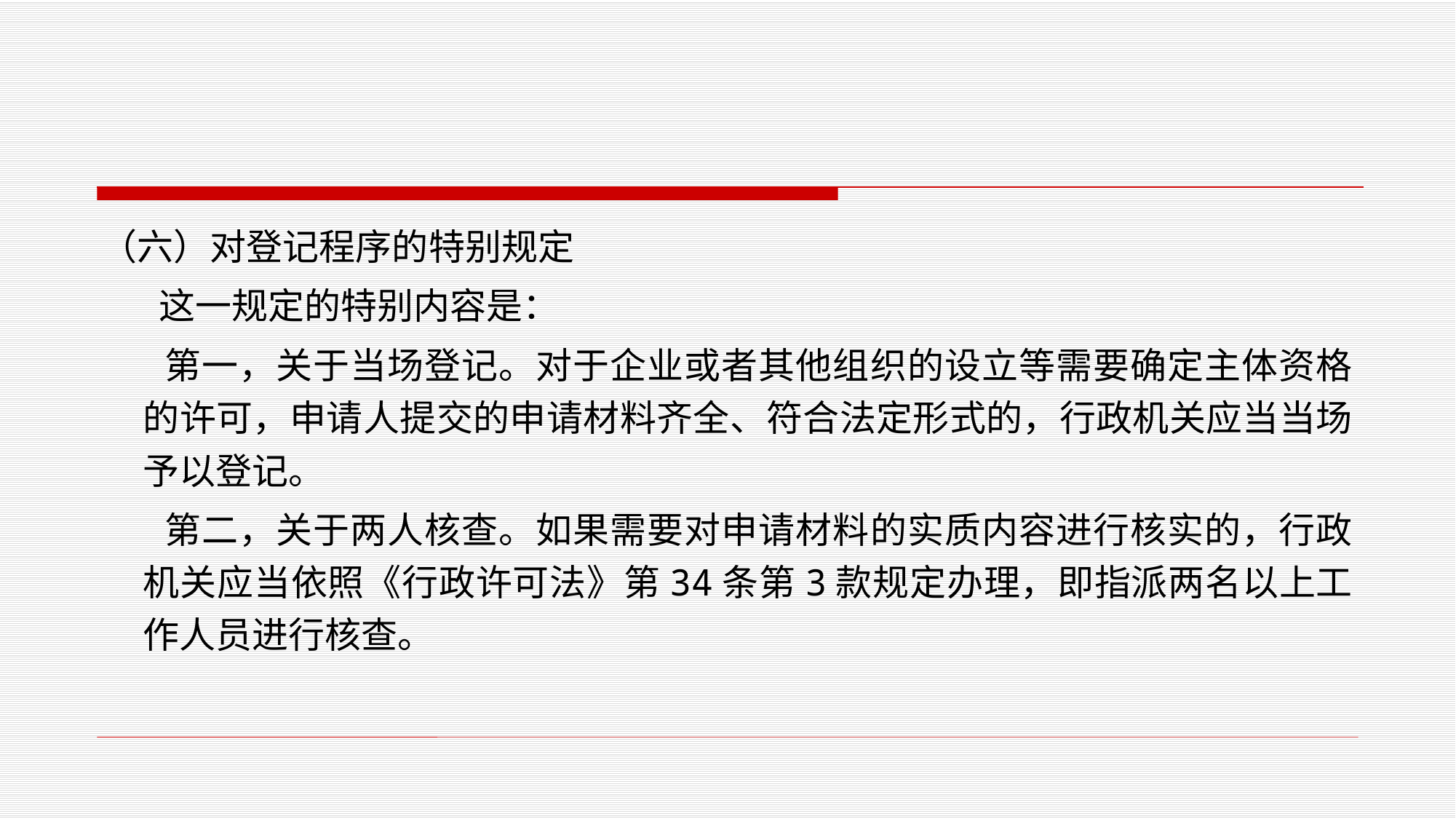

#
（六）对登记程序的特别规定
      这一规定的特别内容是：
      第一，关于当场登记。对于企业或者其他组织的设立等需要确定主体资格的许可，申请人提交的申请材料齐全、符合法定形式的，行政机关应当当场予以登记。
      第二，关于两人核查。如果需要对申请材料的实质内容进行核实的，行政机关应当依照《行政许可法》第34条第3款规定办理，即指派两名以上工作人员进行核查。